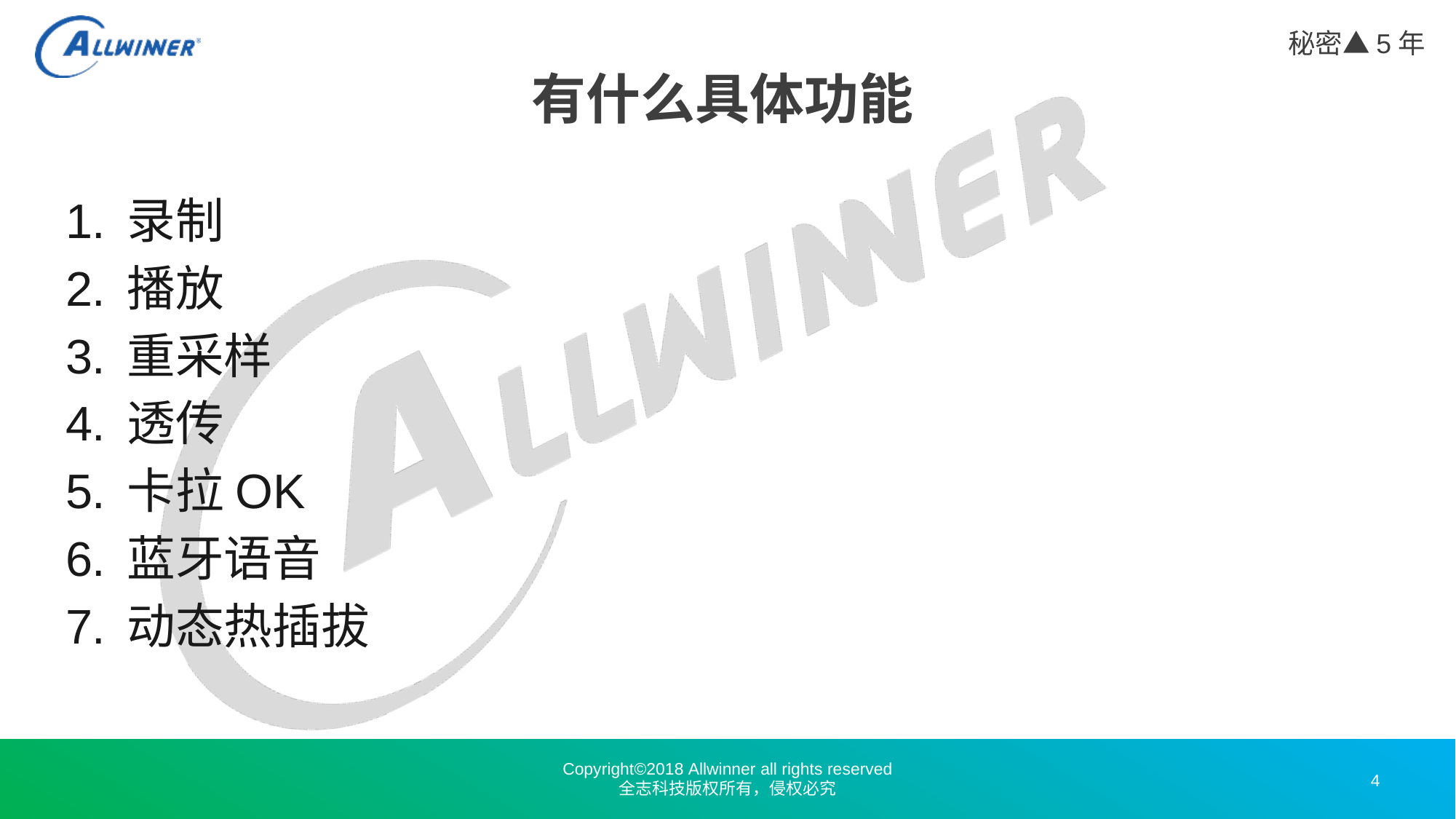

# 有什么具体功能
录制
播放
重采样
透传
卡拉OK
蓝牙语音
动态热插拔